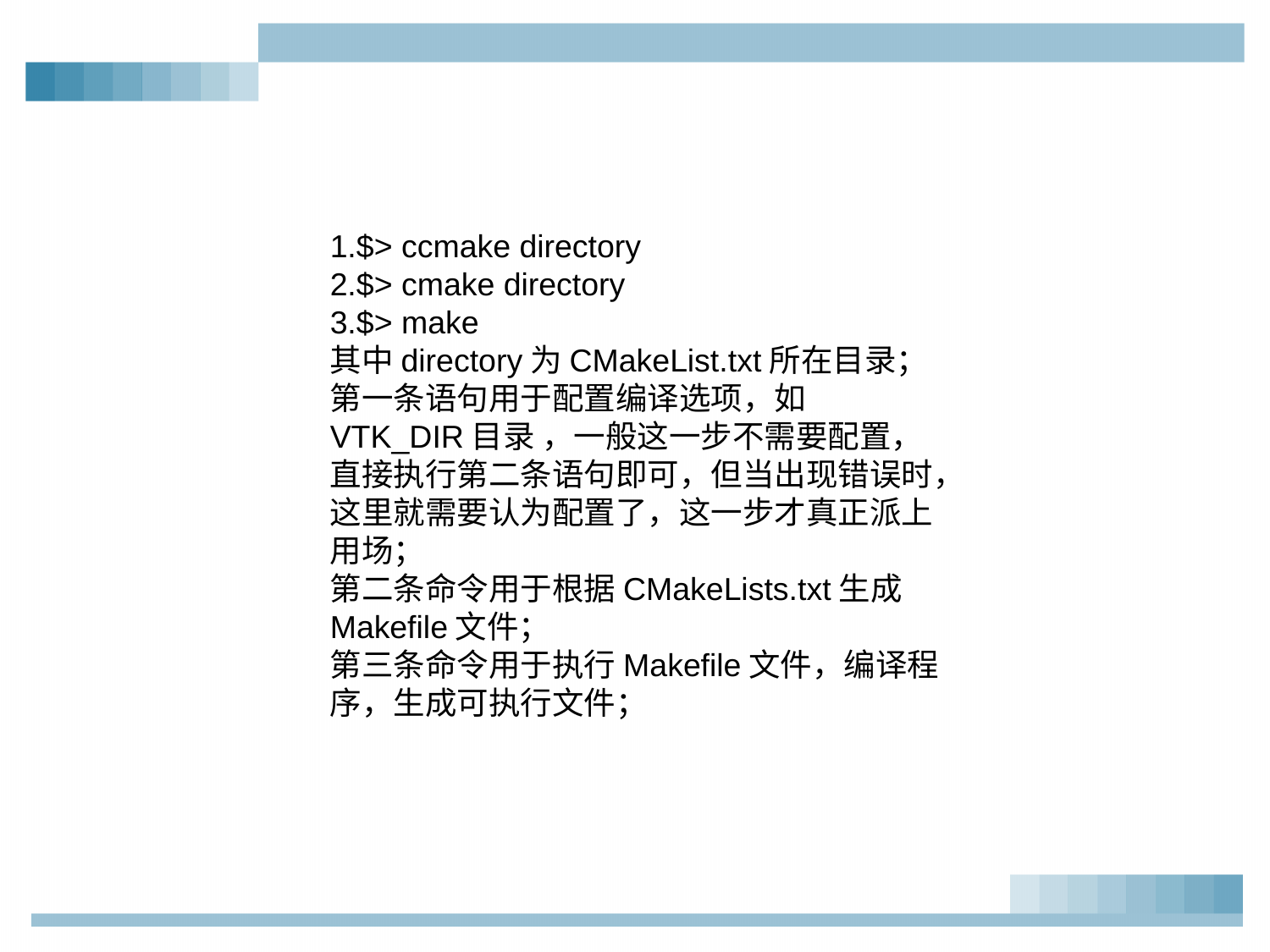

1.$> ccmake directory
2.$> cmake directory
3.$> make
其中directory为CMakeList.txt所在目录；
第一条语句用于配置编译选项，如VTK_DIR目录 ，一般这一步不需要配置，直接执行第二条语句即可，但当出现错误时，这里就需要认为配置了，这一步才真正派上用场；
第二条命令用于根据CMakeLists.txt生成Makefile文件；
第三条命令用于执行Makefile文件，编译程序，生成可执行文件；